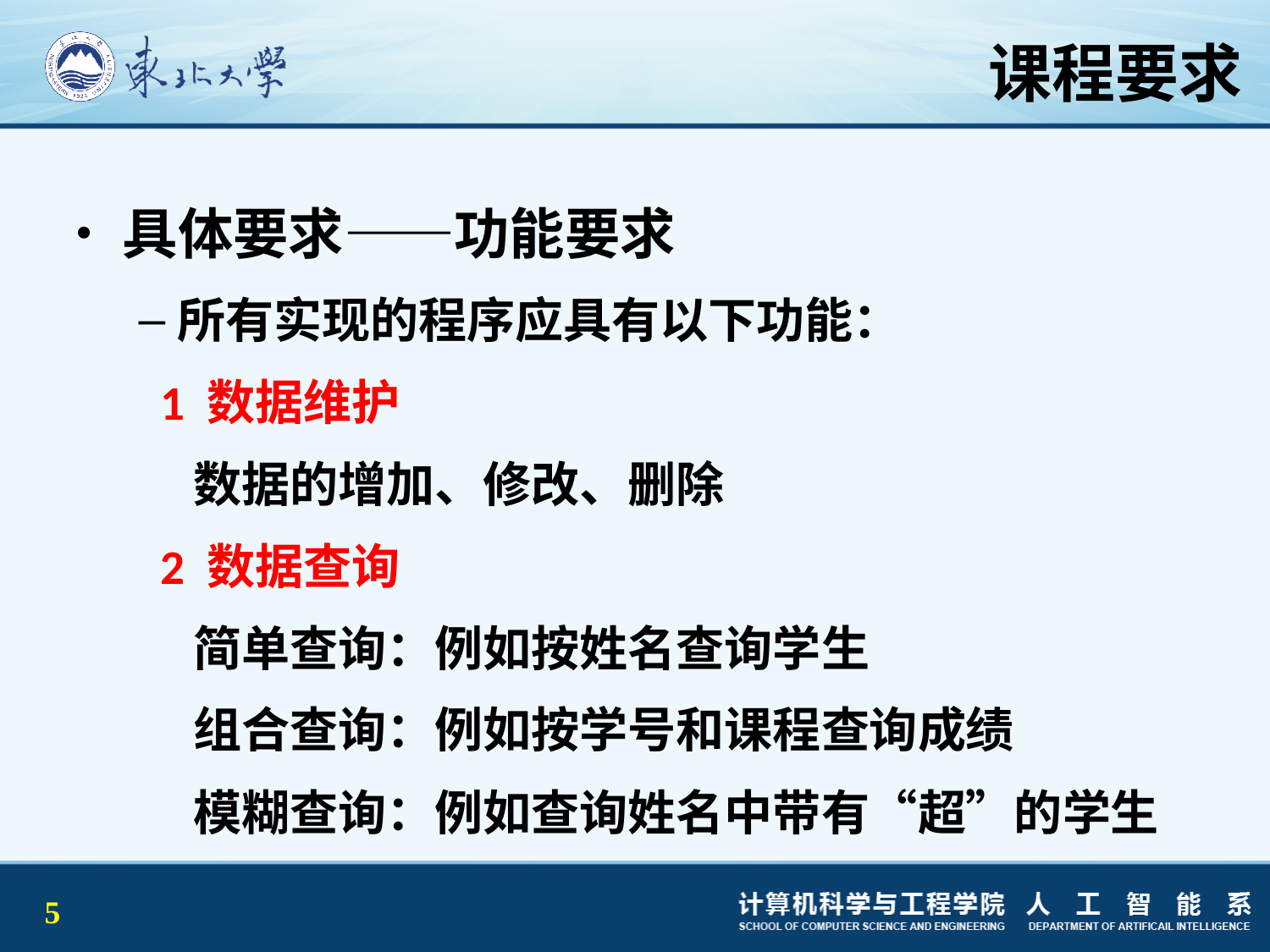

# 课程要求
具体要求——功能要求
所有实现的程序应具有以下功能：
  1 数据维护
    数据的增加、修改、删除
  2 数据查询
    简单查询：例如按姓名查询学生
    组合查询：例如按学号和课程查询成绩
    模糊查询：例如查询姓名中带有“超”的学生